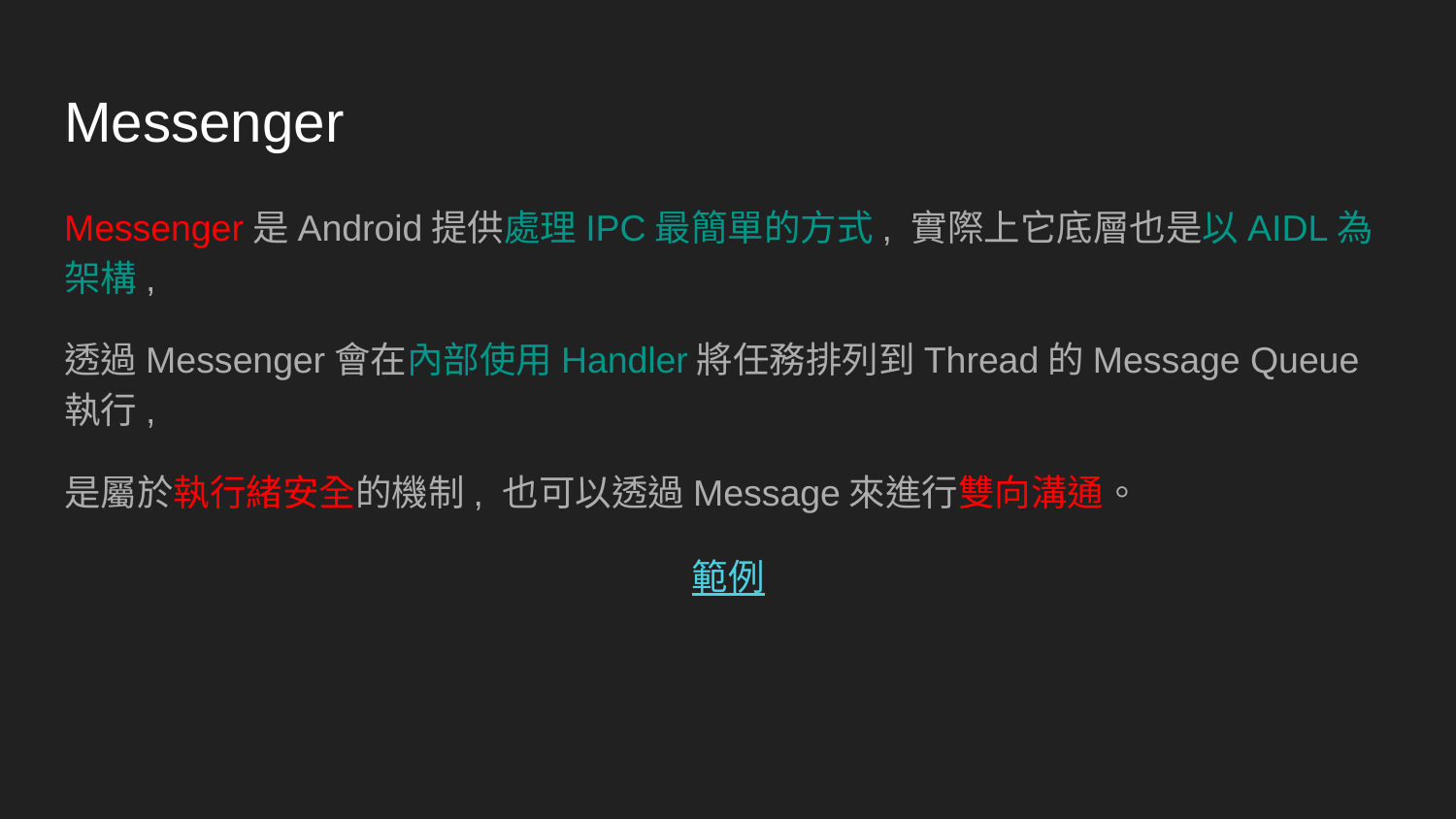

# Messenger
Messenger是Android提供處理IPC最簡單的方式, 實際上它底層也是以AIDL為架構,
透過Messenger會在內部使用Handler將任務排列到Thread的Message Queue執行,
是屬於執行緒安全的機制, 也可以透過Message來進行雙向溝通。
範例